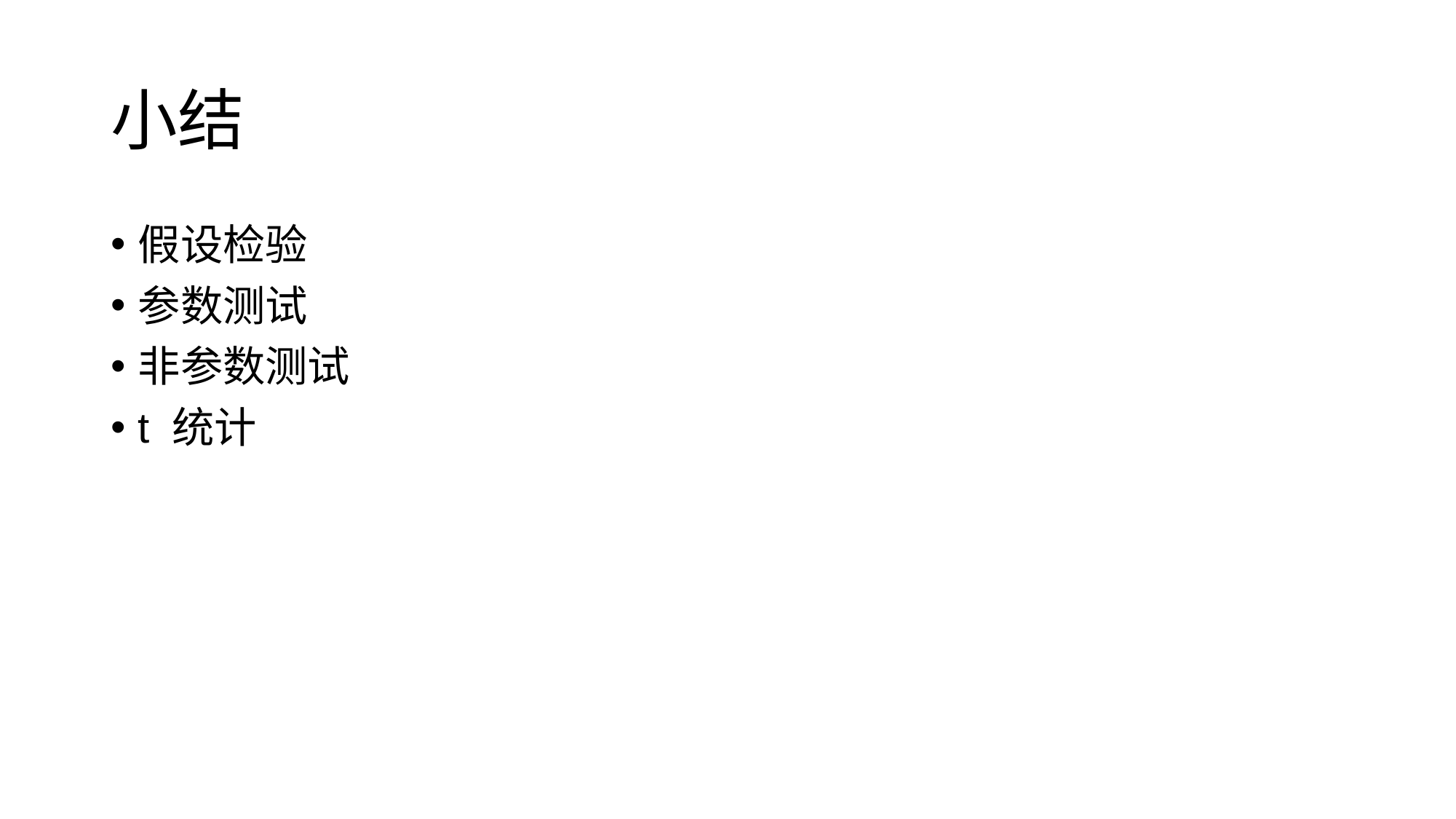

# 小结
假设检验
参数测试
非参数测试
t 统计